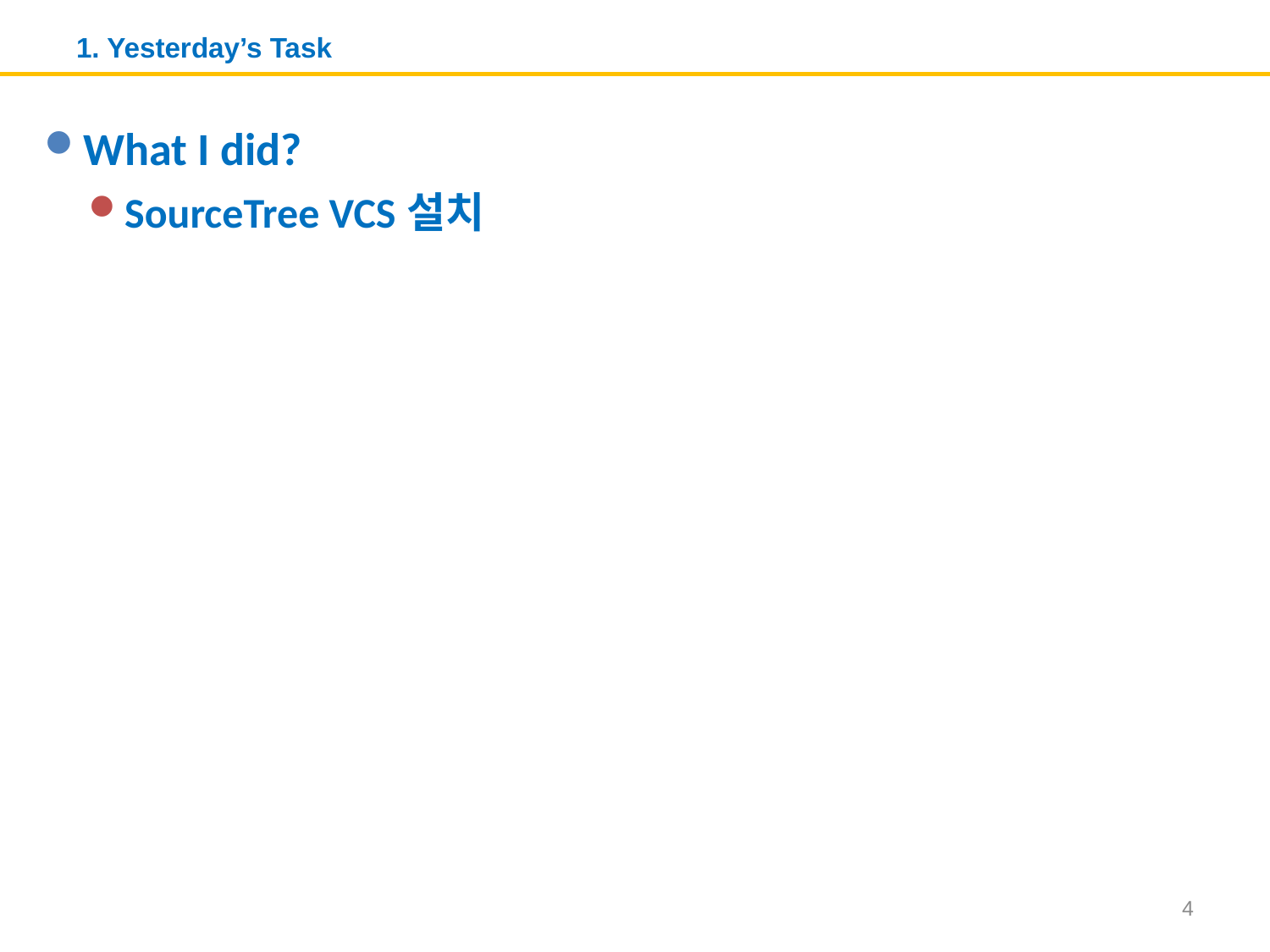

# 1. Yesterday’s Task
What I did?
SourceTree VCS설치

4